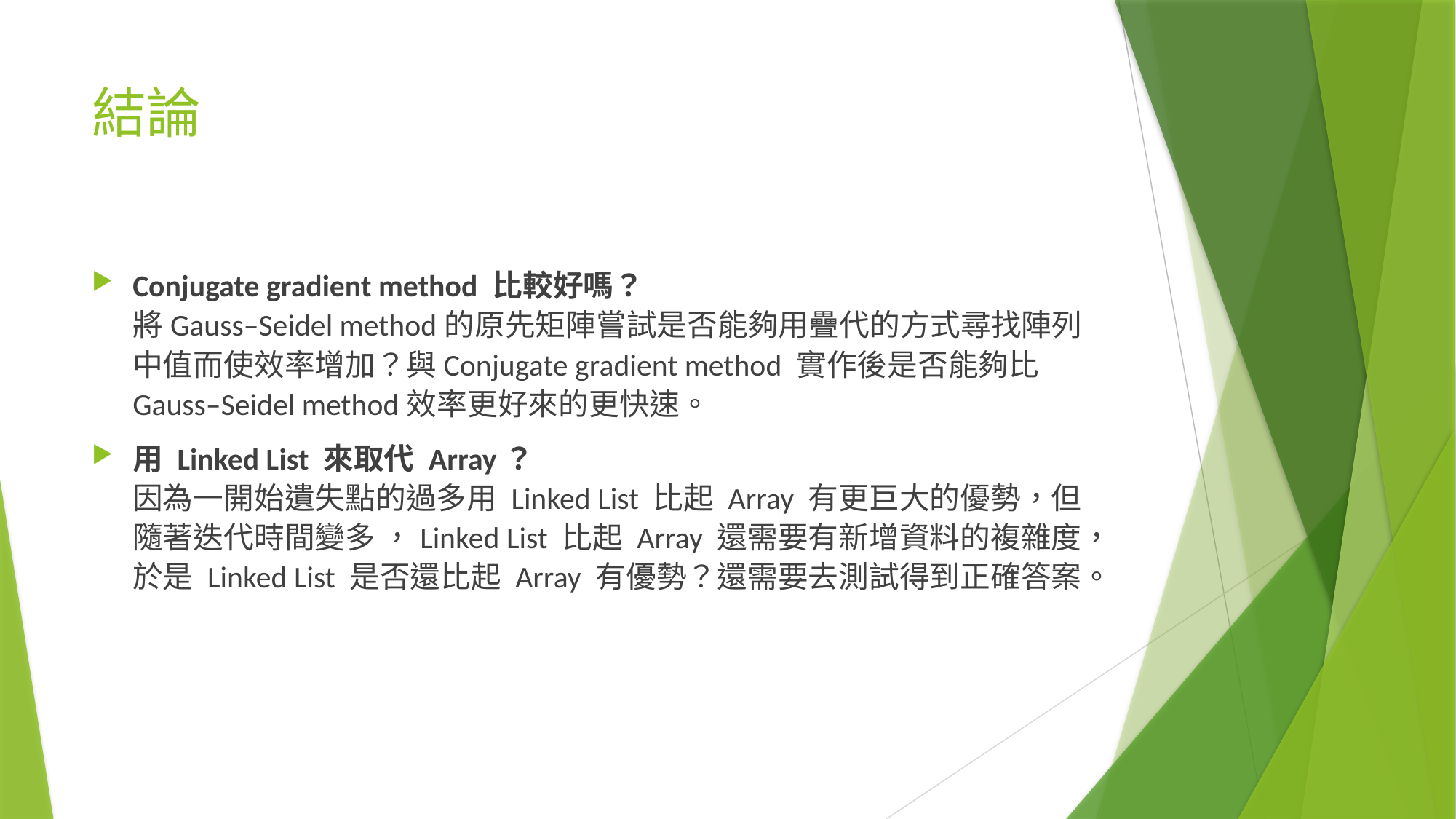

# 結論
Conjugate gradient method 比較好嗎？
將Gauss–Seidel method的原先矩陣嘗試是否能夠用疊代的方式尋找陣列中值而使效率增加？與Conjugate gradient method 實作後是否能夠比 Gauss–Seidel method效率更好來的更快速。
用 Linked List 來取代 Array？
因為一開始遺失點的過多用 Linked List 比起 Array 有更巨大的優勢，但隨著迭代時間變多 ，Linked List 比起 Array 還需要有新增資料的複雜度，於是 Linked List 是否還比起 Array 有優勢？還需要去測試得到正確答案。